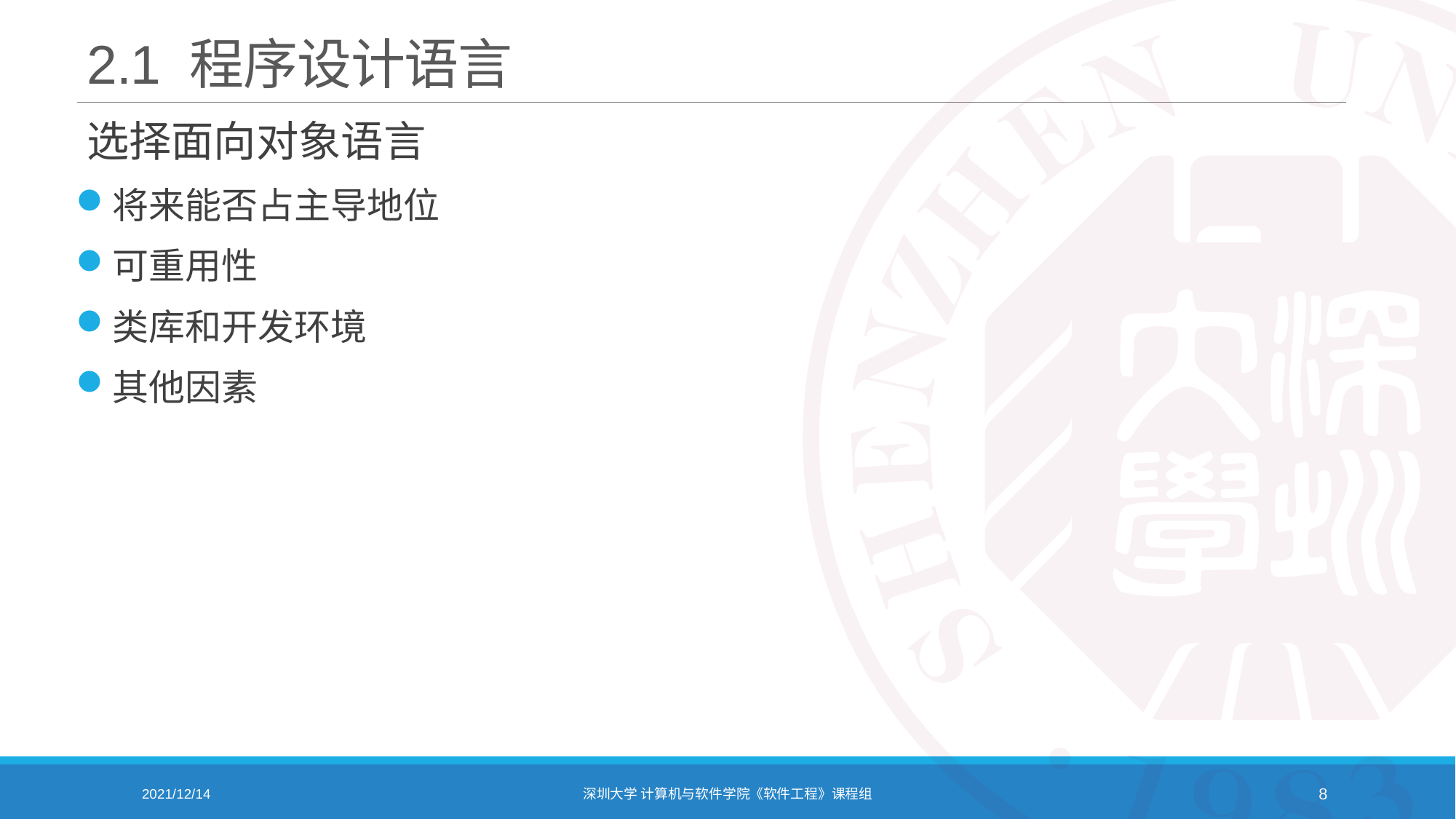

# 2.1 程序设计语言
选择面向对象语言
将来能否占主导地位
可重用性
类库和开发环境
其他因素

2021/12/14
深圳大学 计算机与软件学院《软件工程》课程组
8